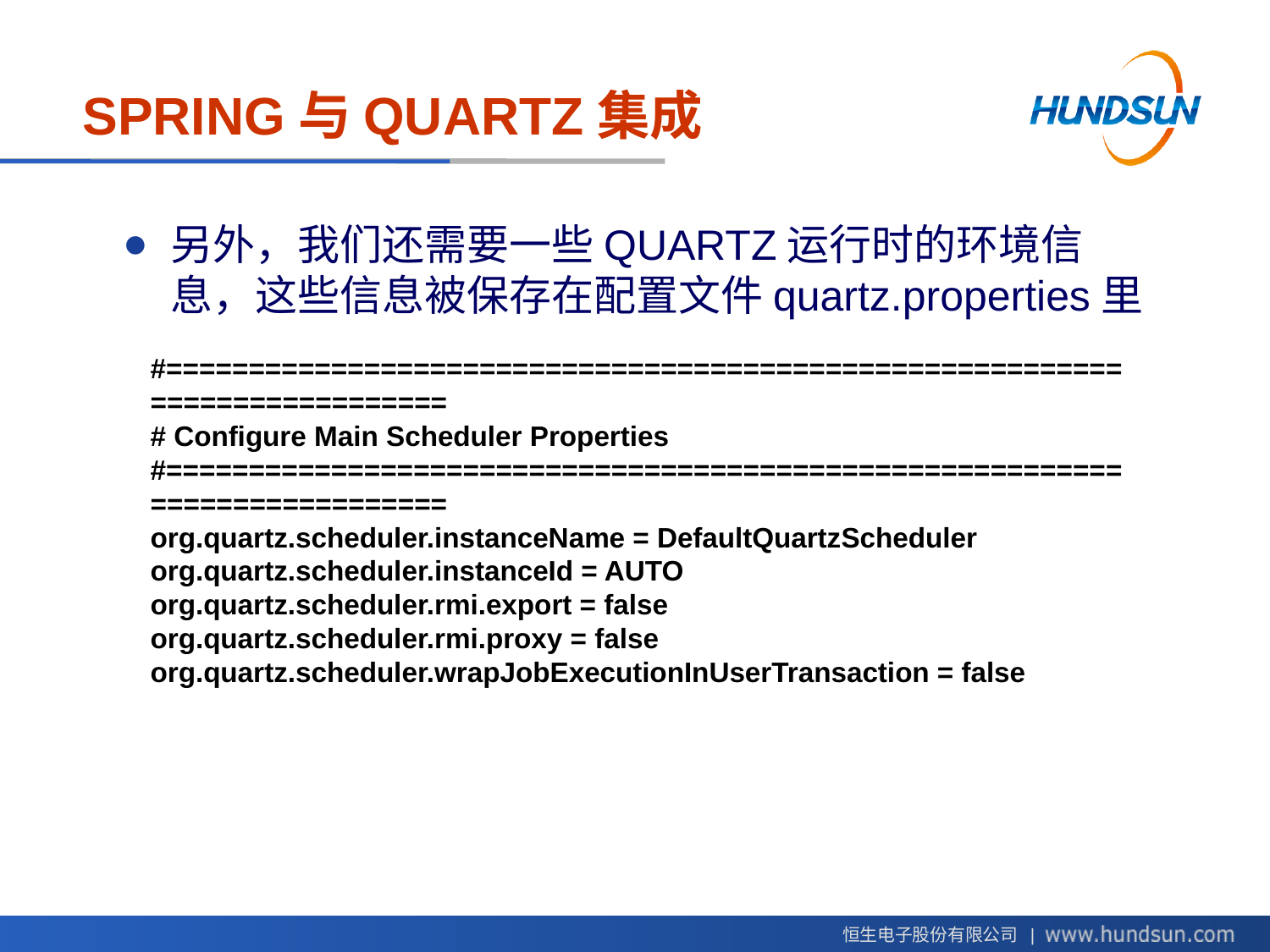

# SPRING与QUARTZ集成
另外，我们还需要一些QUARTZ运行时的环境信息，这些信息被保存在配置文件quartz.properties里
#============================================================================
# Configure Main Scheduler Properties
#============================================================================
org.quartz.scheduler.instanceName = DefaultQuartzScheduler
org.quartz.scheduler.instanceId = AUTO
org.quartz.scheduler.rmi.export = false
org.quartz.scheduler.rmi.proxy = false
org.quartz.scheduler.wrapJobExecutionInUserTransaction = false